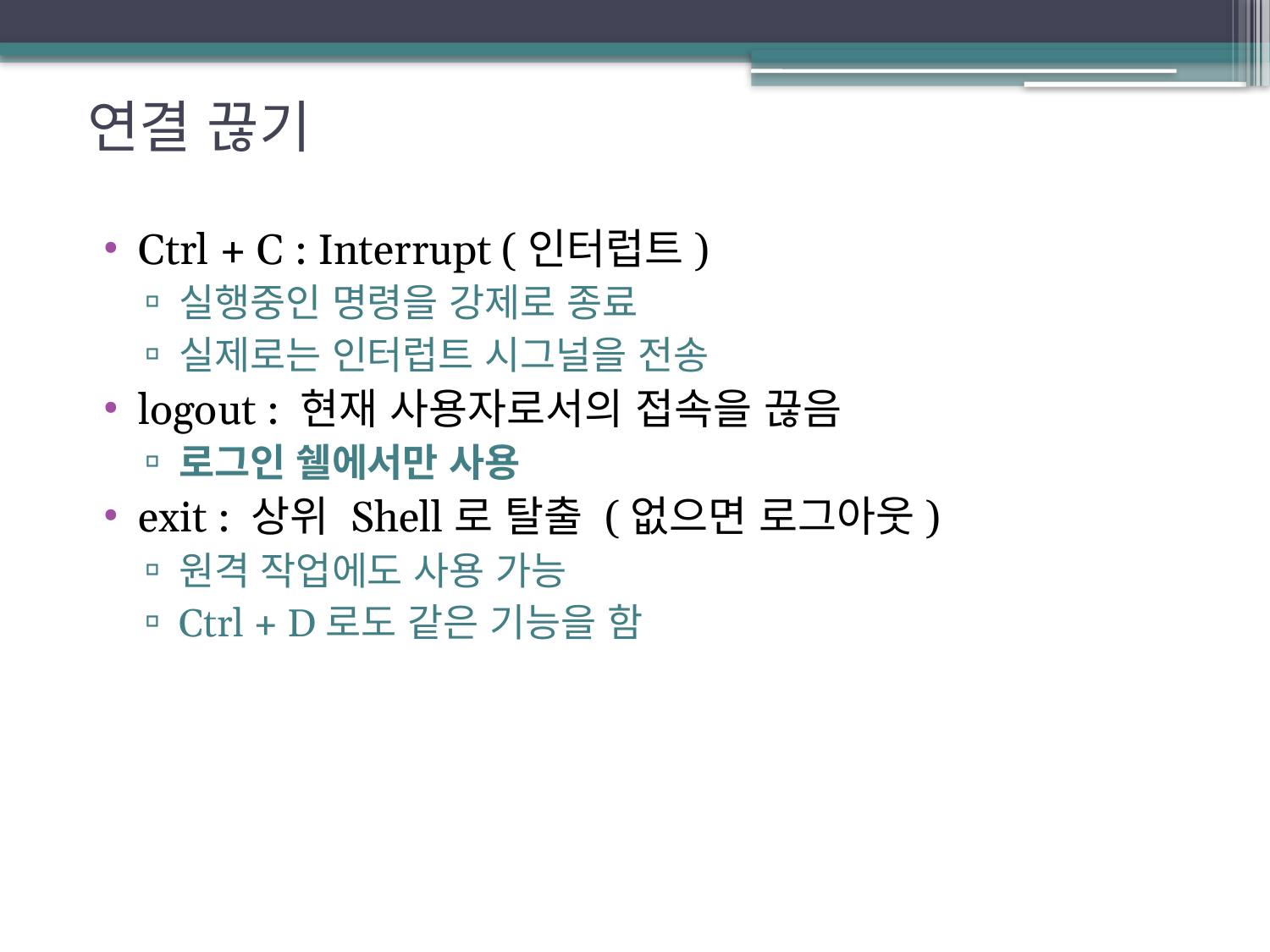

# 연결 끊기
Ctrl + C : Interrupt (인터럽트)
실행중인 명령을 강제로 종료
실제로는 인터럽트 시그널을 전송
logout : 현재 사용자로서의 접속을 끊음
로그인 쉘에서만 사용
exit : 상위 Shell로 탈출 (없으면 로그아웃)
원격 작업에도 사용 가능
Ctrl + D로도 같은 기능을 함